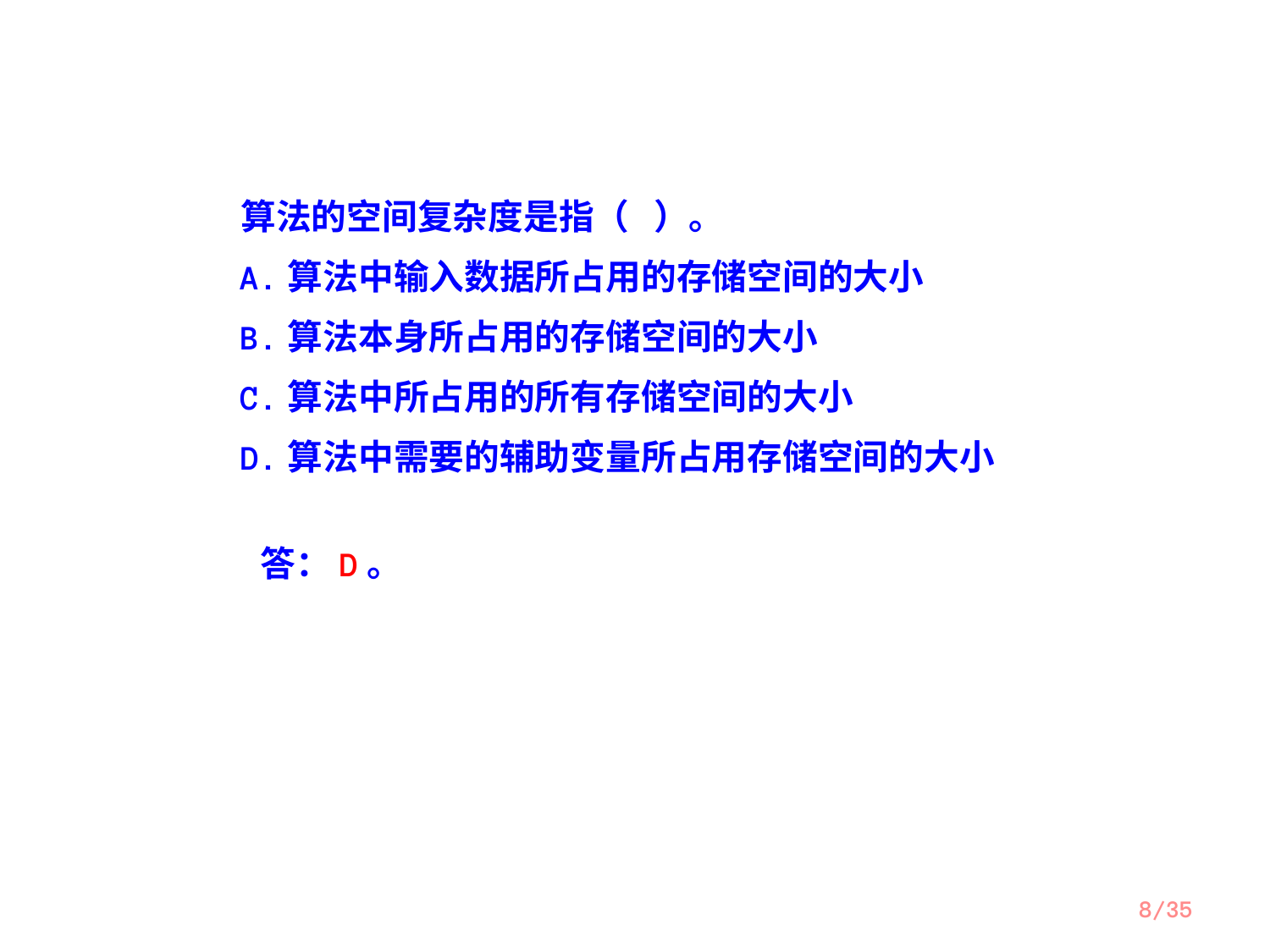

算法的空间复杂度是指（   ）。
A.算法中输入数据所占用的存储空间的大小
B.算法本身所占用的存储空间的大小
C.算法中所占用的所有存储空间的大小
D.算法中需要的辅助变量所占用存储空间的大小
答：D。
8/35